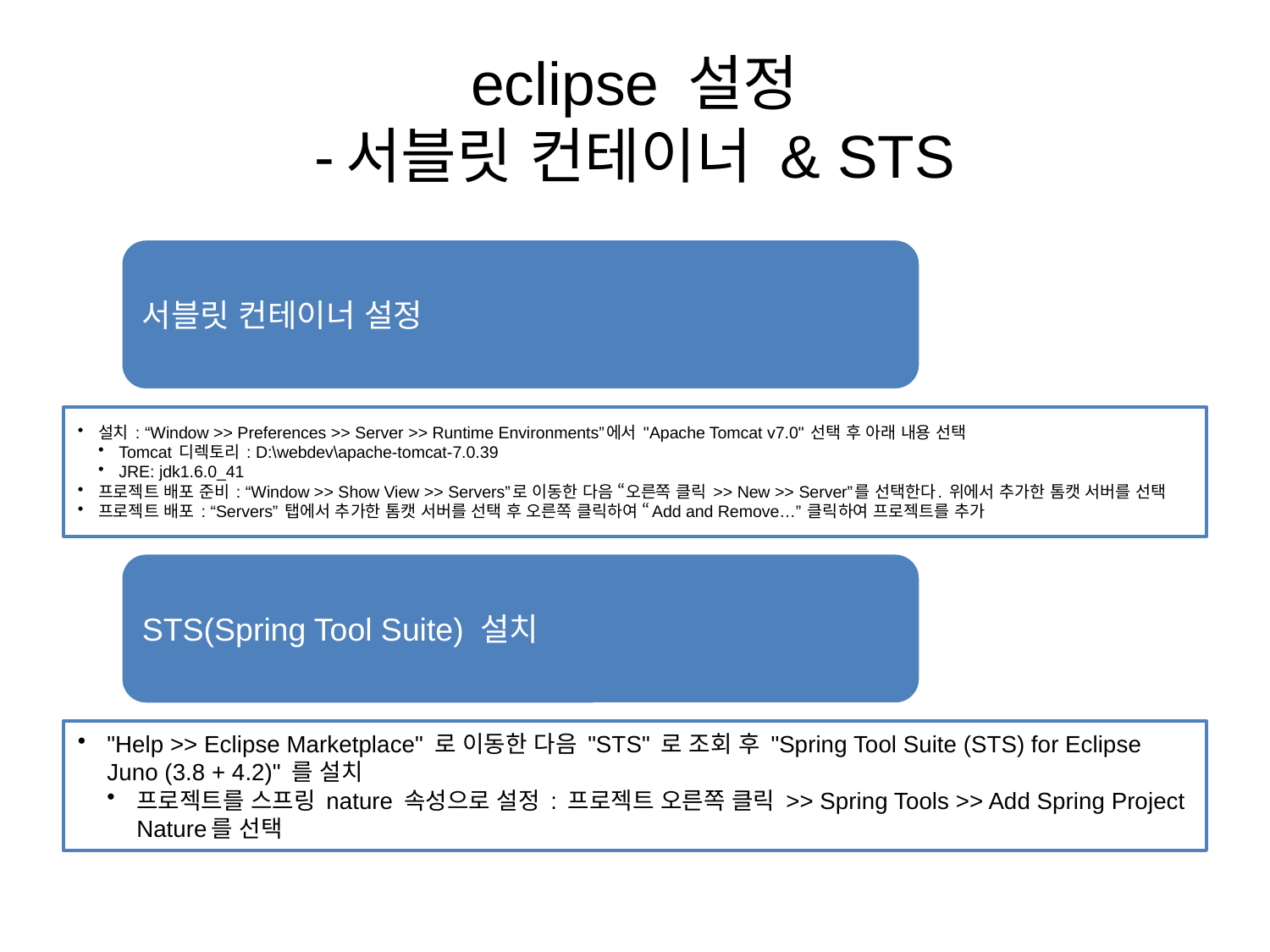

# eclipse 설정 -서블릿 컨테이너 & STS
서블릿 컨테이너 설정
STS(Spring Tool Suite) 설치
설치 : “Window >> Preferences >> Server >> Runtime Environments”에서 "Apache Tomcat v7.0" 선택 후 아래 내용 선택
Tomcat 디렉토리 : D:\webdev\apache-tomcat-7.0.39
프로젝트 배포 준비 : “Window >> Show View >> Servers”로 이동한 다음 “오른쪽 클릭 >> New >> Server”를 선택한다. 위에서 추가한 톰캣 서버를 선택
"Help >> Eclipse Marketplace" 로 이동한 다음 "STS" 로 조회 후 "Spring Tool Suite (STS) for Eclipse Juno (3.8 + 4.2)" 를 설치
JRE: jdk1.6.0_41
프로젝트를 스프링 nature 속성으로 설정 : 프로젝트 오른쪽 클릭 >> Spring Tools >> Add Spring Project Nature를 선택
프로젝트 배포 : “Servers” 탭에서 추가한 톰캣 서버를 선택 후 오른쪽 클릭하여 “Add and Remove…” 클릭하여 프로젝트를 추가